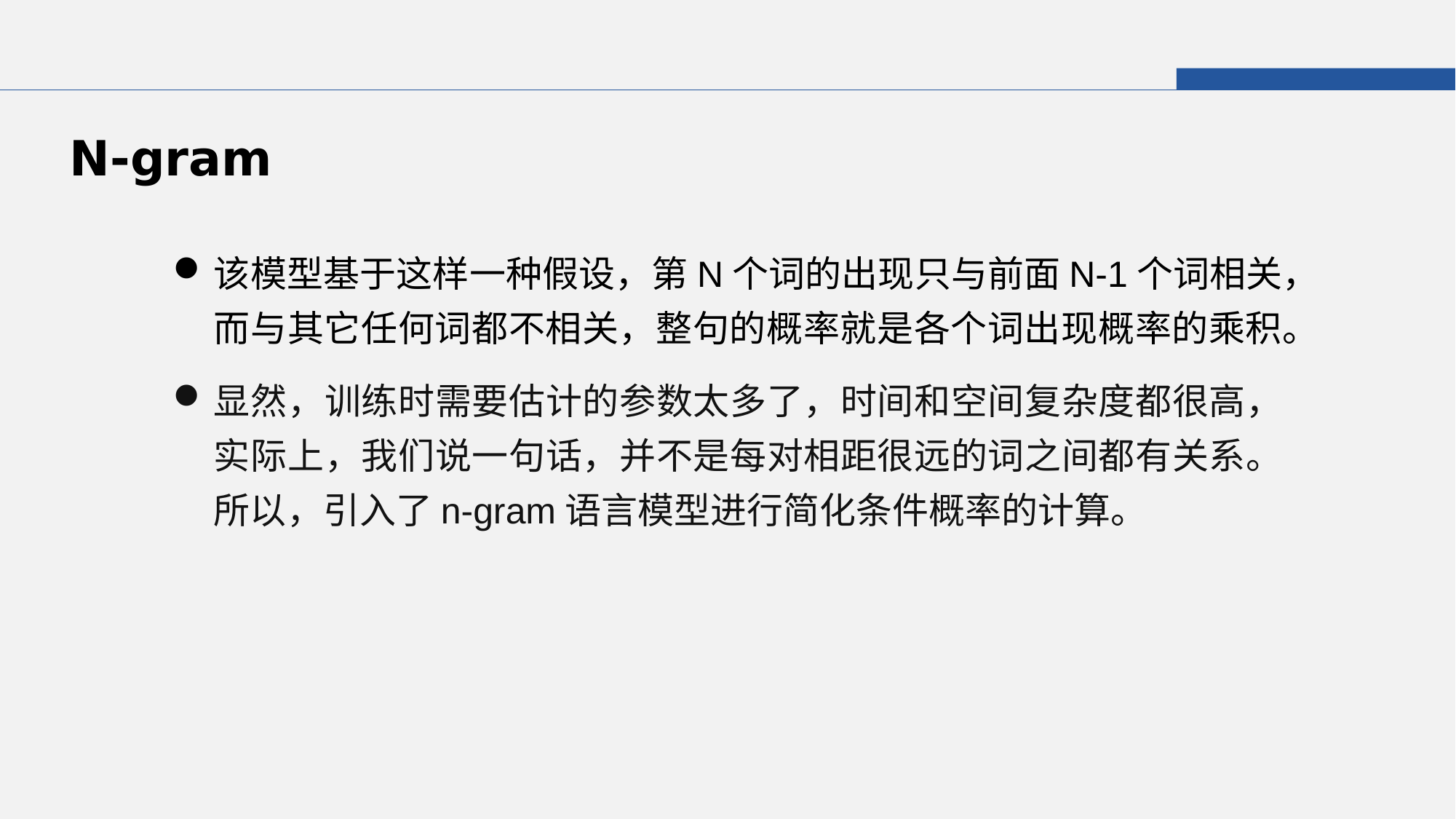

N-gram
该模型基于这样一种假设，第N个词的出现只与前面N-1个词相关，而与其它任何词都不相关，整句的概率就是各个词出现概率的乘积。
显然，训练时需要估计的参数太多了，时间和空间复杂度都很高，实际上，我们说一句话，并不是每对相距很远的词之间都有关系。所以，引入了n-gram语言模型进行简化条件概率的计算。